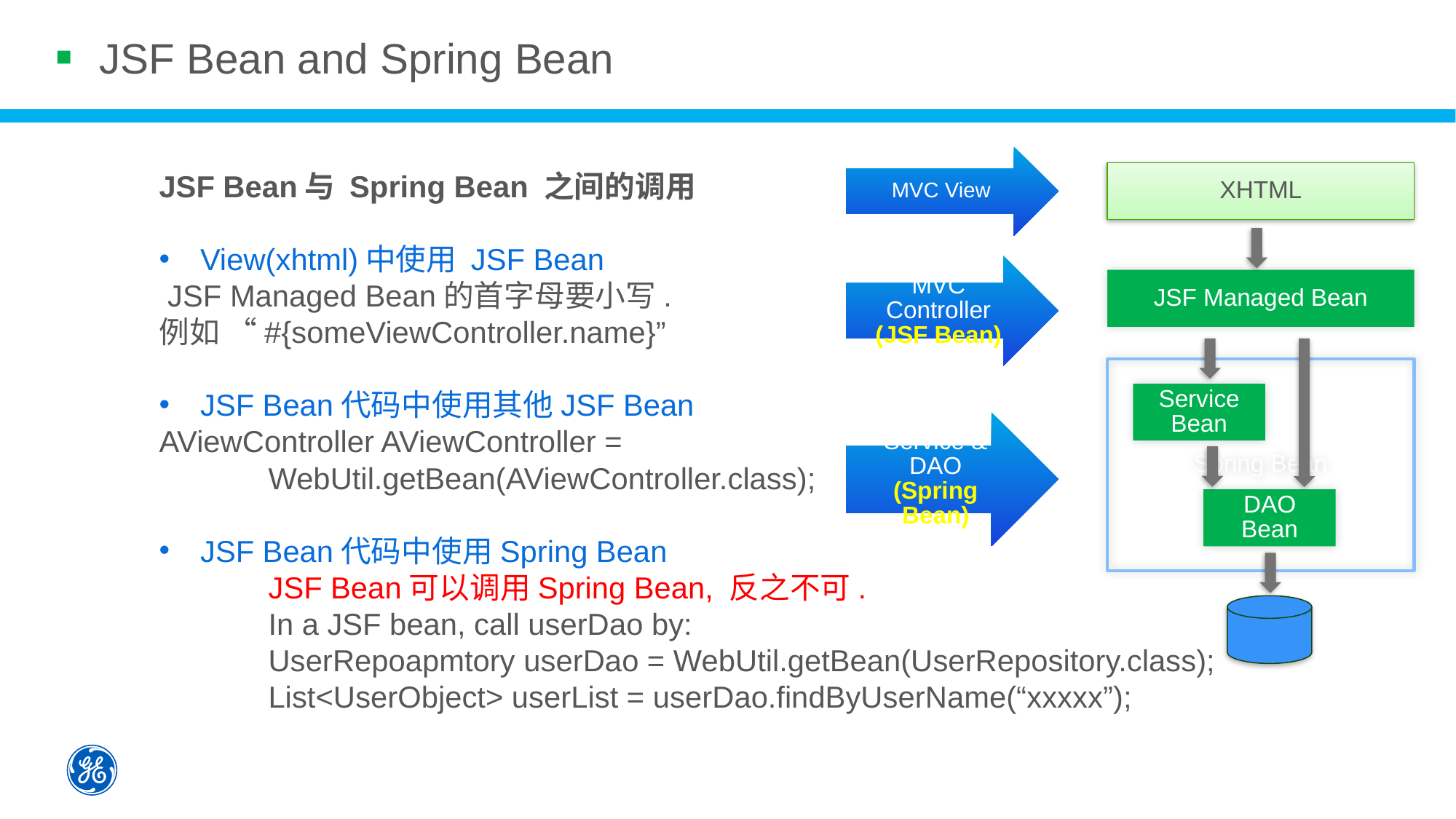

JSF Bean and Spring Bean

MVC View
JSF Bean与 Spring Bean 之间的调用

View(xhtml)中使用 JSF Bean
 JSF Managed Bean的首字母要小写.
例如 “#{someViewController.name}”

JSF Bean代码中使用其他JSF Bean
AViewController AViewController =
WebUtil.getBean(AViewController.class);

JSF Bean代码中使用Spring Bean
	JSF Bean可以调用Spring Bean, 反之不可.
	In a JSF bean, call userDao by:
UserRepoapmtory userDao = WebUtil.getBean(UserRepository.class);
List<UserObject> userList = userDao.findByUserName(“xxxxx”);

XHTML

MVC Controller
(JSF Bean)
JSF Managed Bean

Spring Bean
Service
Bean
Service & DAO
(Spring Bean)

DAO Bean